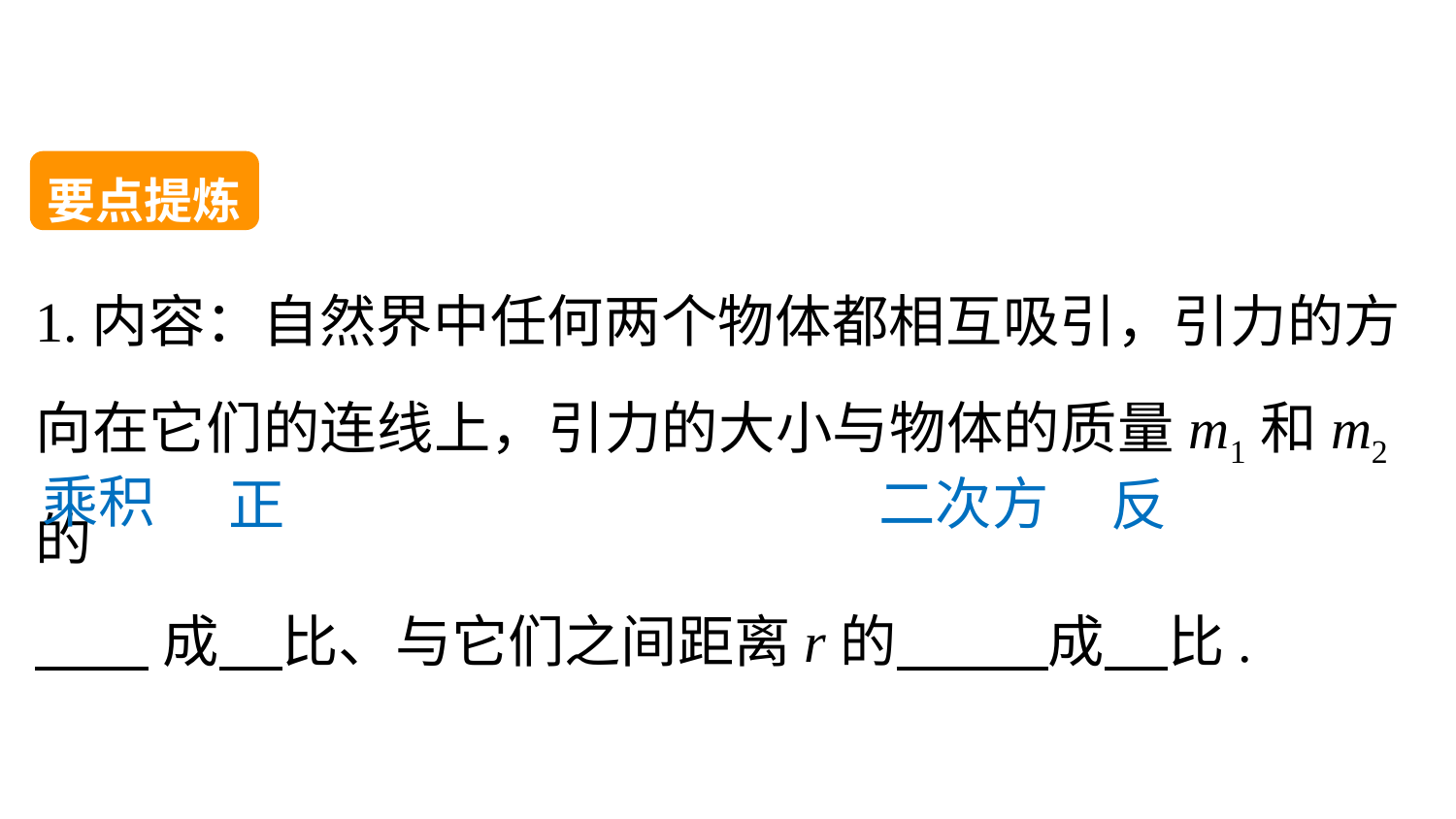

要点提炼
1.内容：自然界中任何两个物体都相互吸引，引力的方向在它们的连线上，引力的大小与物体的质量m1和m2的
         成     比、与它们之间距离r的            成     比.
乘积
二次方
正
反